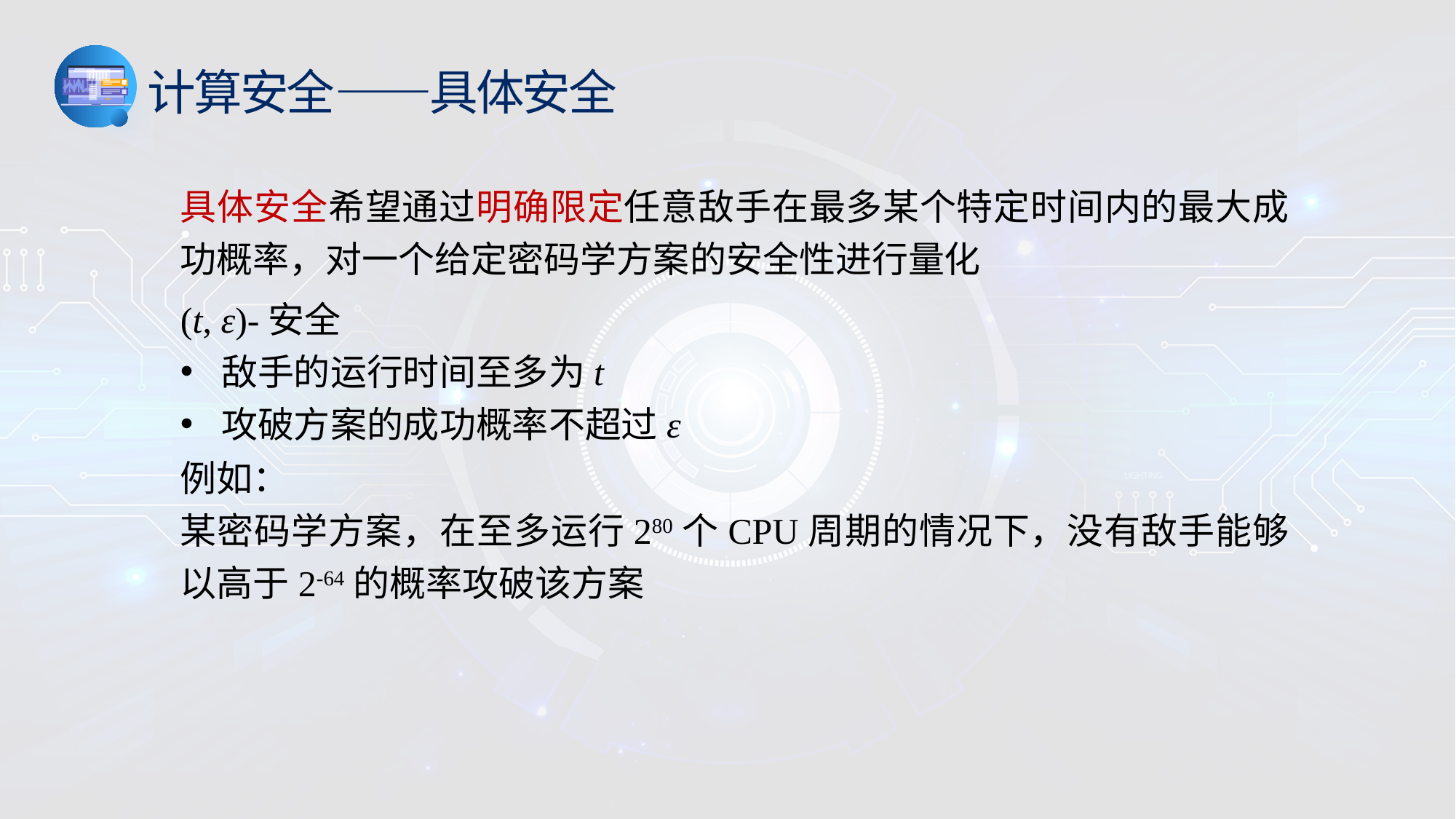

计算安全——具体安全

具体安全希望通过明确限定任意敌手在最多某个特定时间内的最大成功概率，对一个给定密码学方案的安全性进行量化
(t, ε)-安全
敌手的运行时间至多为t
攻破方案的成功概率不超过ε
例如：
某密码学方案，在至多运行280个CPU周期的情况下，没有敌手能够以高于2-64的概率攻破该方案